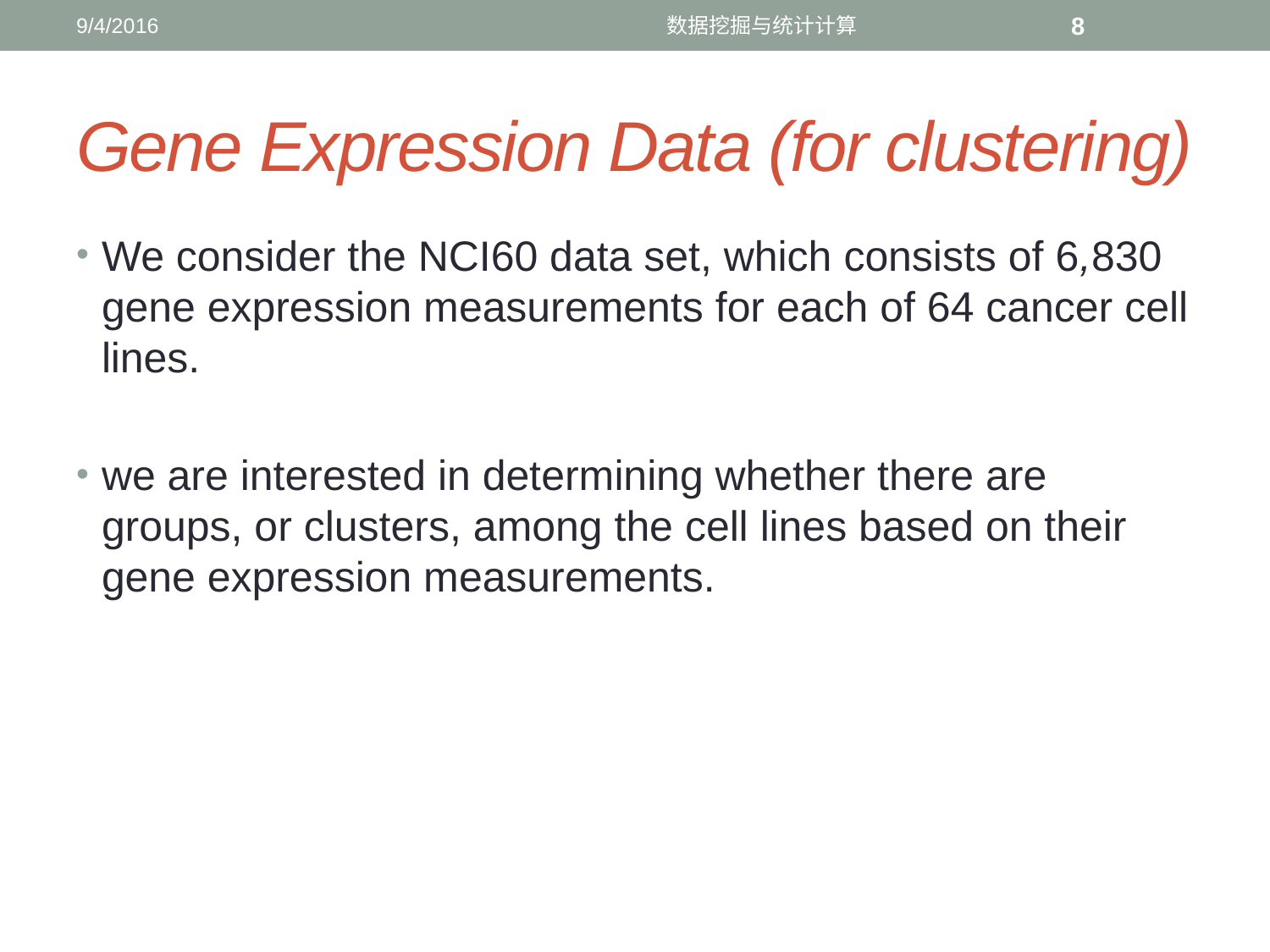

9/4/2016
数据挖掘与统计计算
8
# Gene Expression Data (for clustering)
We consider the NCI60 data set, which consists of 6,830 gene expression measurements for each of 64 cancer cell lines.

we are interested in determining whether there are groups, or clusters, among the cell lines based on their gene expression measurements.